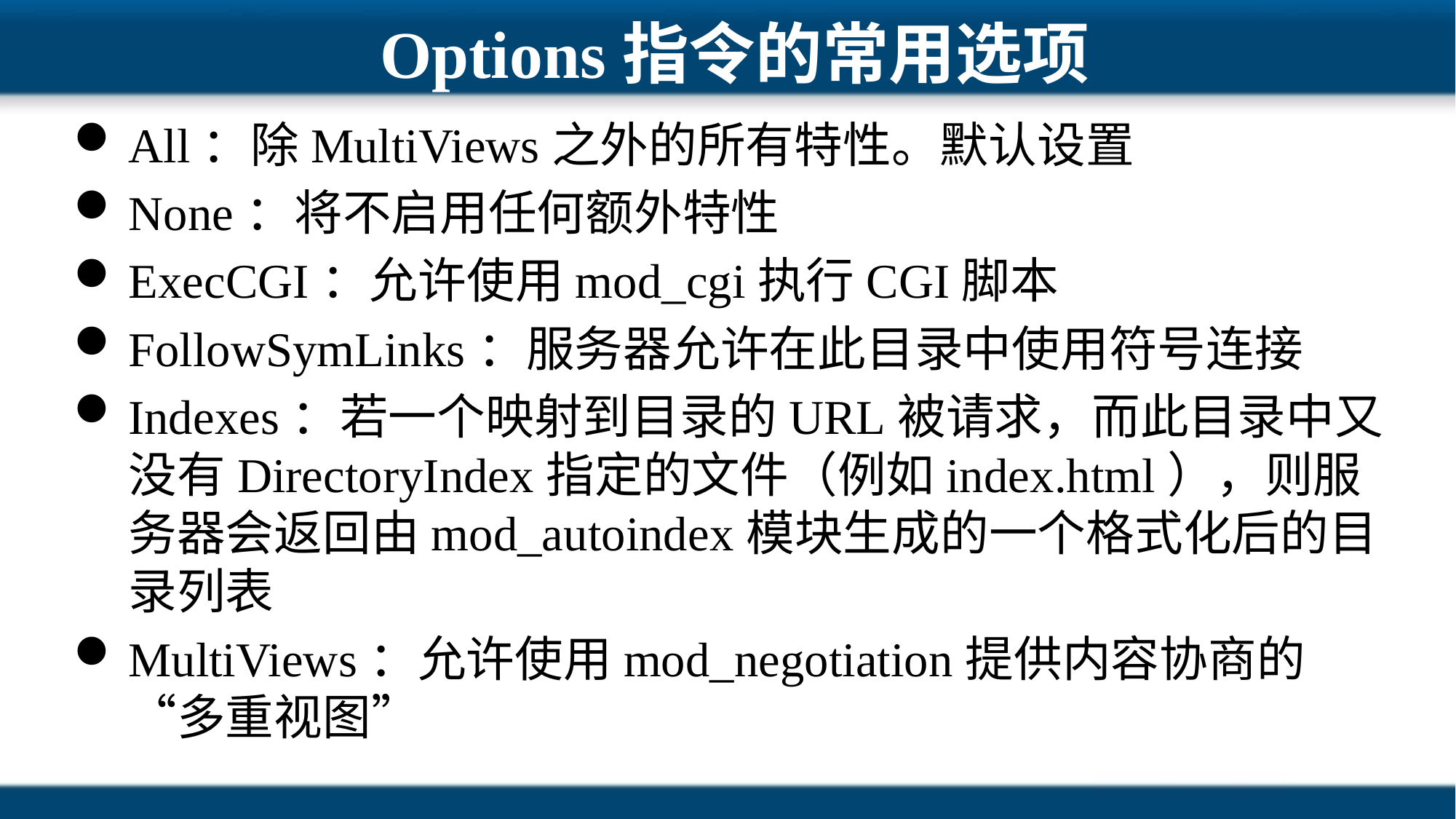

# Options指令的常用选项
All：除MultiViews之外的所有特性。默认设置
None：将不启用任何额外特性
ExecCGI：允许使用mod_cgi执行CGI脚本
FollowSymLinks：服务器允许在此目录中使用符号连接
Indexes：若一个映射到目录的URL被请求，而此目录中又没有DirectoryIndex指定的文件（例如index.html），则服务器会返回由mod_autoindex模块生成的一个格式化后的目录列表
MultiViews：允许使用mod_negotiation提供内容协商的“多重视图”